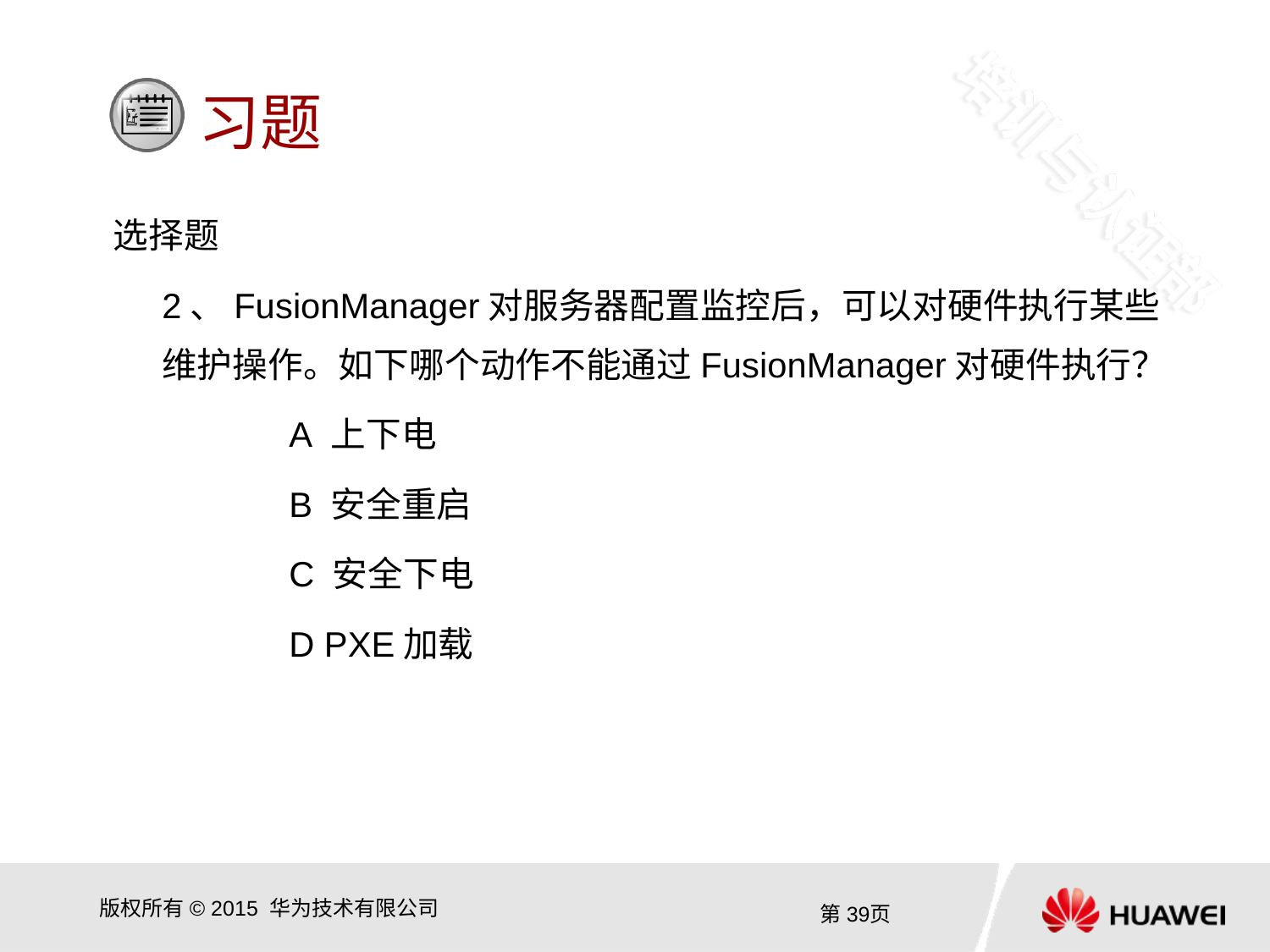

选择题
2、FusionManager对服务器配置监控后，可以对硬件执行某些维护操作。如下哪个动作不能通过FusionManager对硬件执行？
	A 上下电
	B 安全重启
	C 安全下电
	D PXE加载